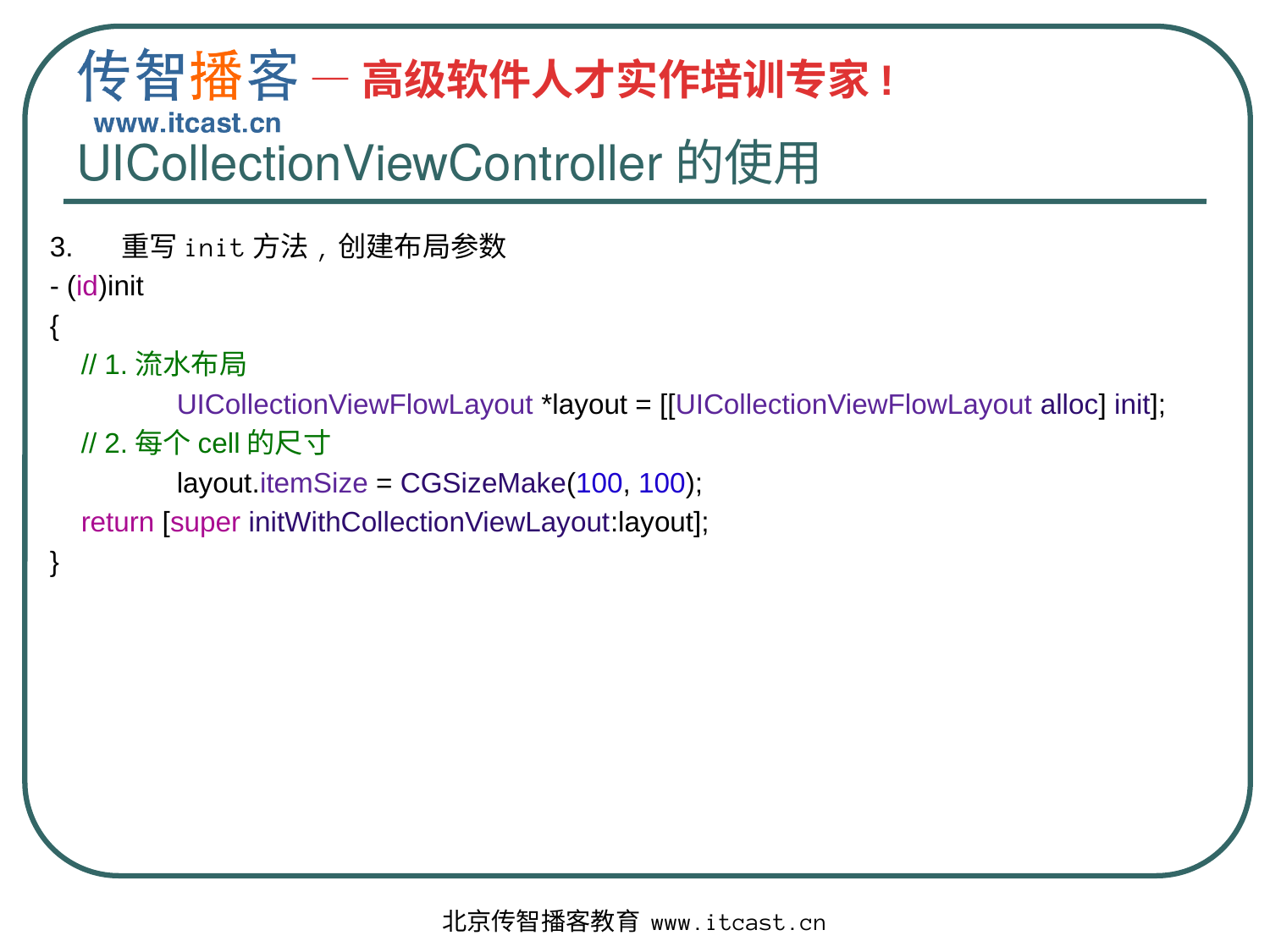

# UICollectionViewController的使用
重写init方法,创建布局参数
- (id)init
{
    // 1.流水布局
    	UICollectionViewFlowLayout *layout = [[UICollectionViewFlowLayout alloc] init];
    // 2.每个cell的尺寸
    	layout.itemSize = CGSizeMake(100, 100);
    return [super initWithCollectionViewLayout:layout];
}